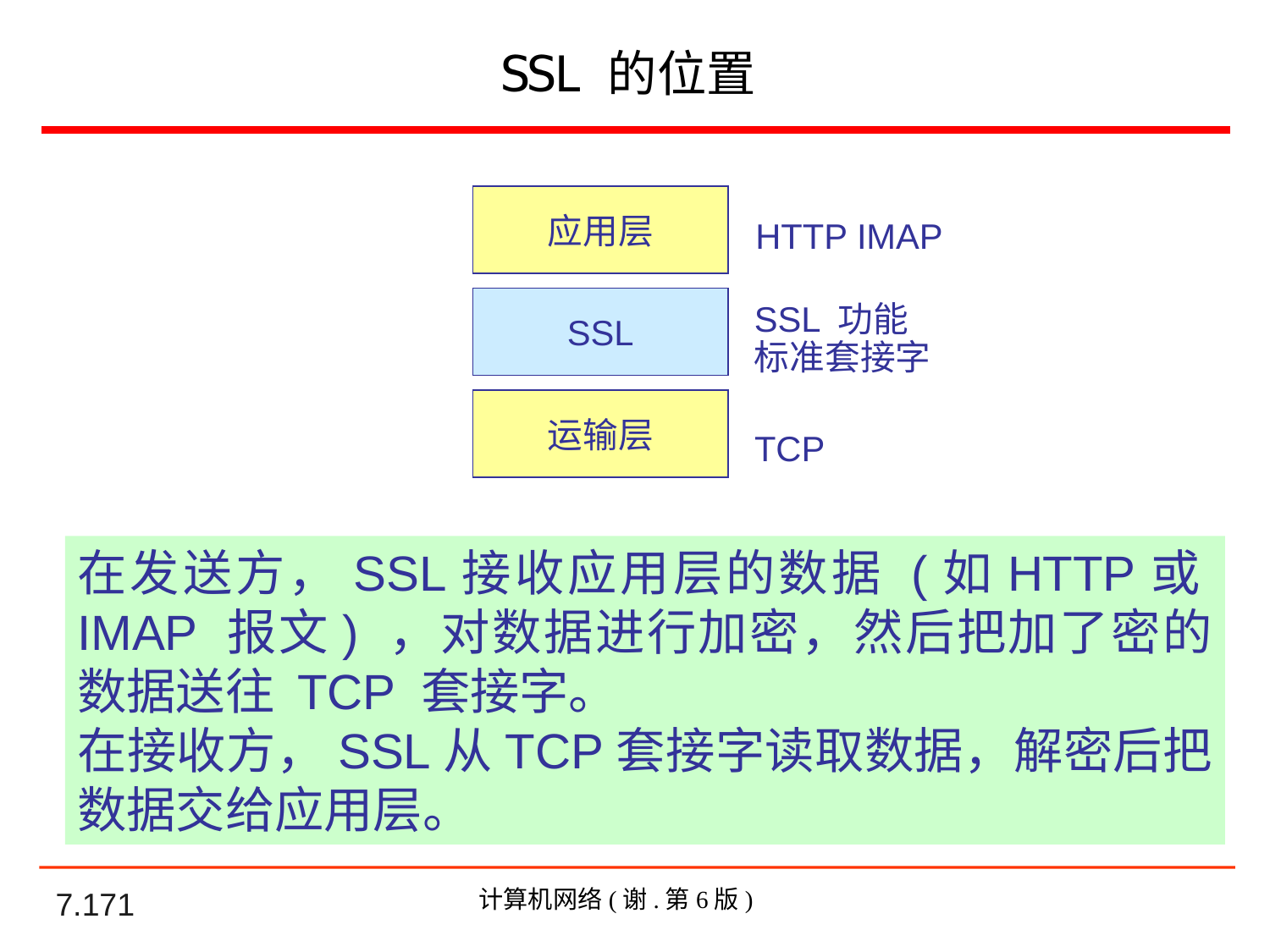

# SSL 的位置
应用层
HTTP IMAP
SSL
SSL 功能
标准套接字
运输层
TCP
在发送方，SSL接收应用层的数据 (如HTTP或IMAP 报文) ，对数据进行加密，然后把加了密的数据送往 TCP 套接字。
在接收方，SSL从TCP套接字读取数据，解密后把数据交给应用层。